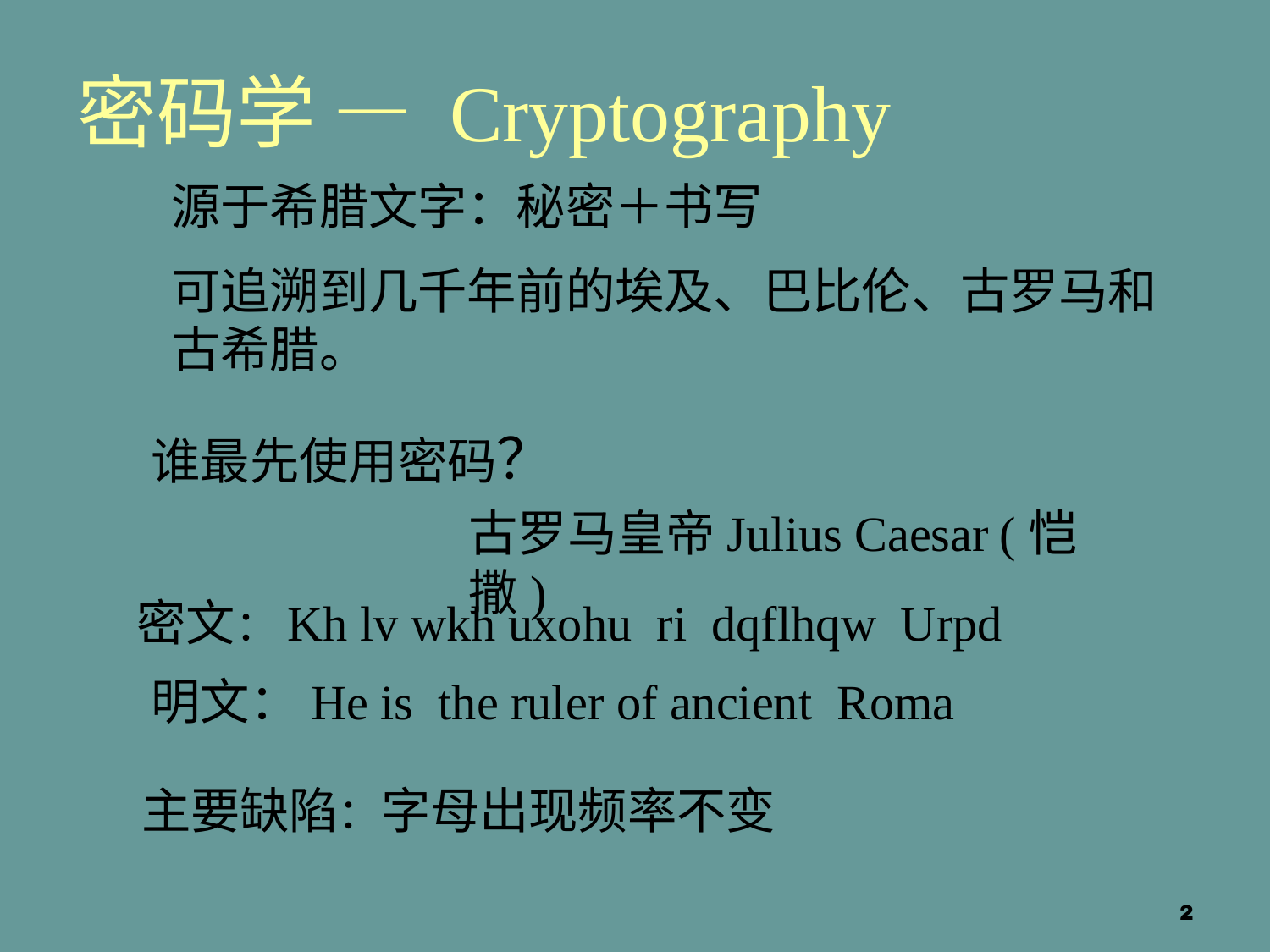

密码学 — Cryptography
源于希腊文字：秘密＋书写
可追溯到几千年前的埃及、巴比伦、古罗马和古希腊。
谁最先使用密码？
古罗马皇帝Julius Caesar (恺撒)
密文：Kh lv wkh uxohu  ri  dqflhqw  Urpd
明文：He is  the ruler of ancient  Roma
主要缺陷：字母出现频率不变
2